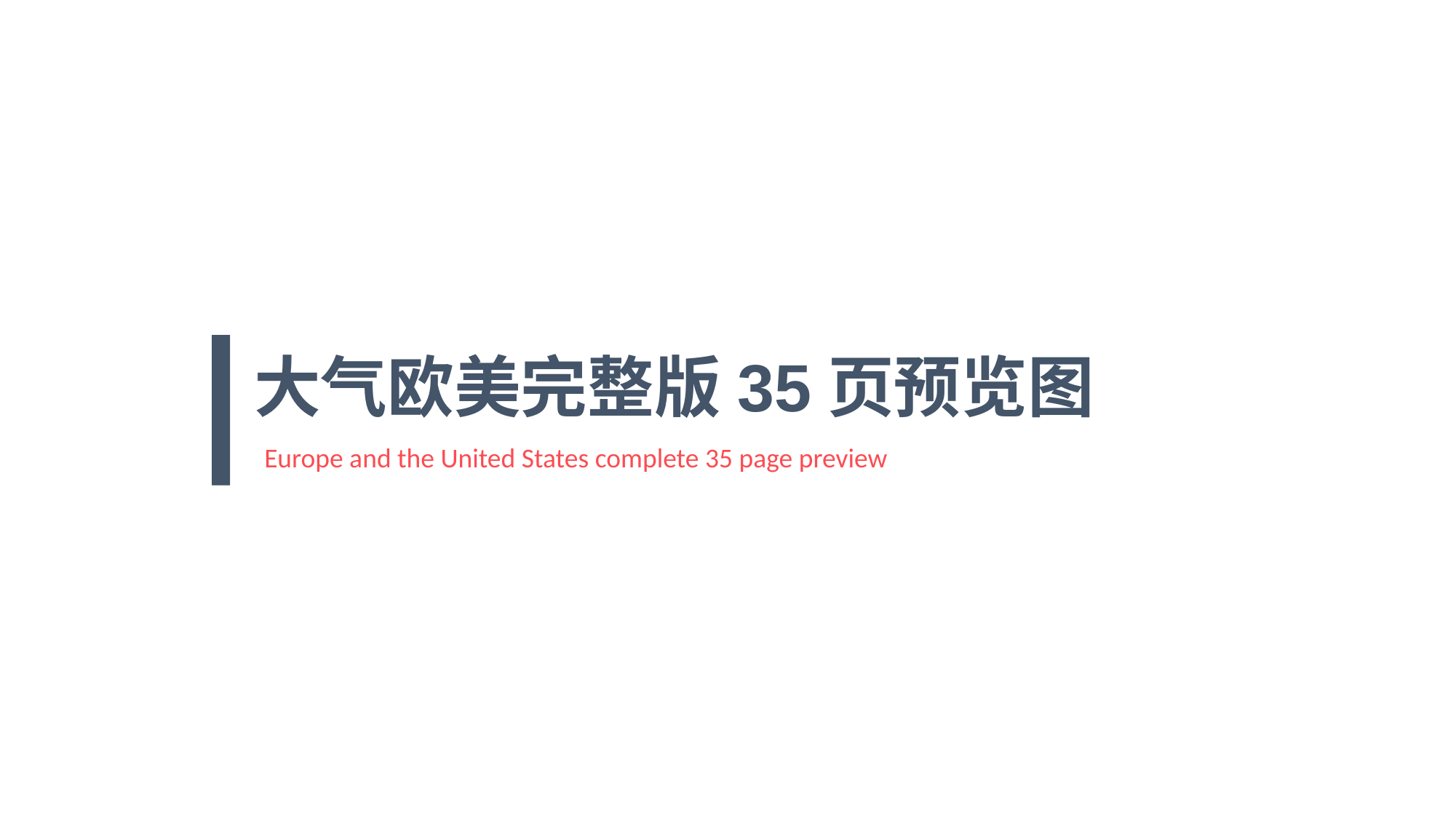

大气欧美完整版35页预览图
Europe and the United States complete 35 page preview